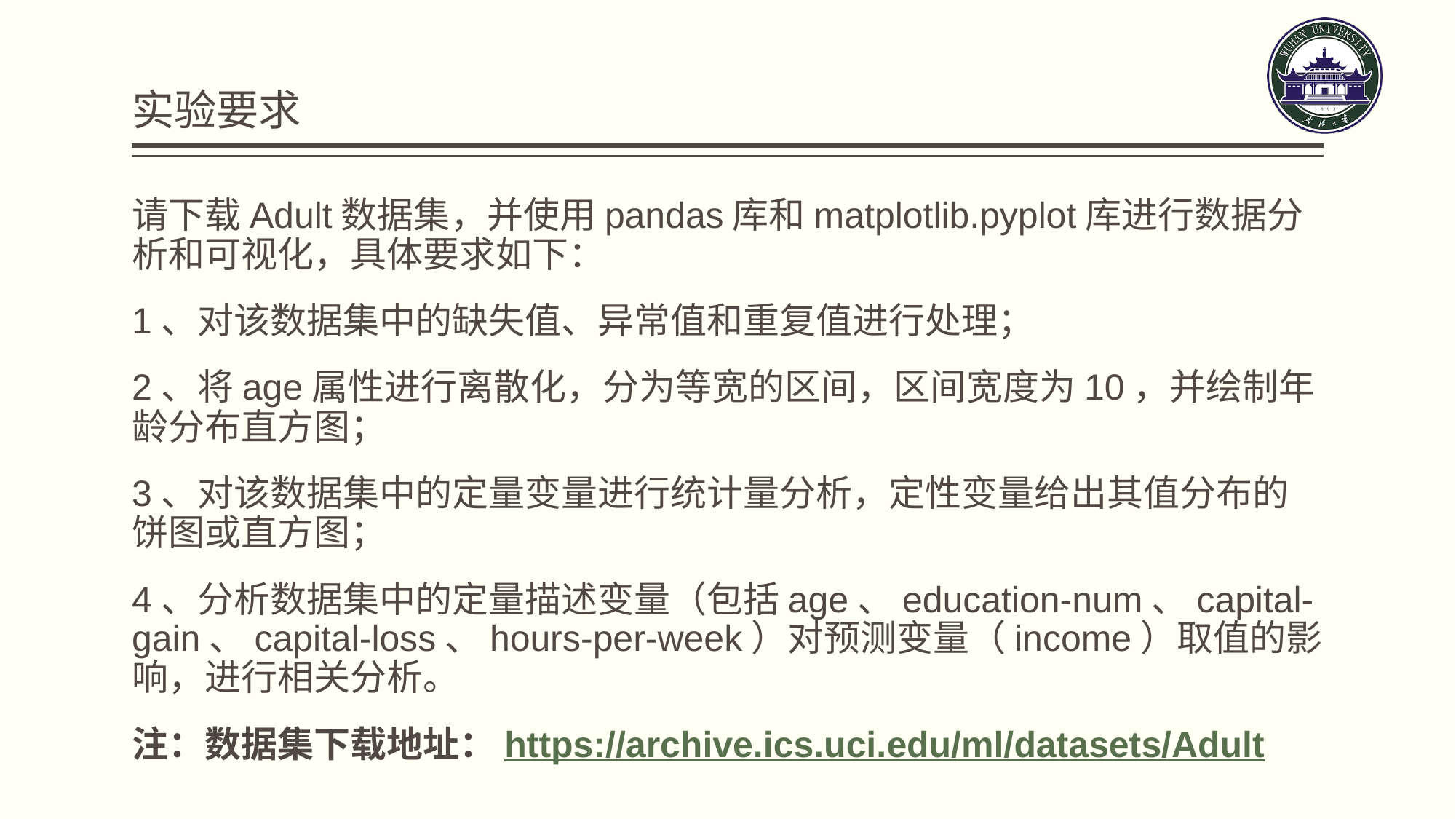

# 实验要求
请下载Adult数据集，并使用pandas库和matplotlib.pyplot库进行数据分析和可视化，具体要求如下：
1、对该数据集中的缺失值、异常值和重复值进行处理；
2、将age属性进行离散化，分为等宽的区间，区间宽度为10，并绘制年龄分布直方图；
3、对该数据集中的定量变量进行统计量分析，定性变量给出其值分布的饼图或直方图；
4、分析数据集中的定量描述变量（包括age、education-num、capital-gain、capital-loss、hours-per-week）对预测变量（income）取值的影响，进行相关分析。
注：数据集下载地址：https://archive.ics.uci.edu/ml/datasets/Adult